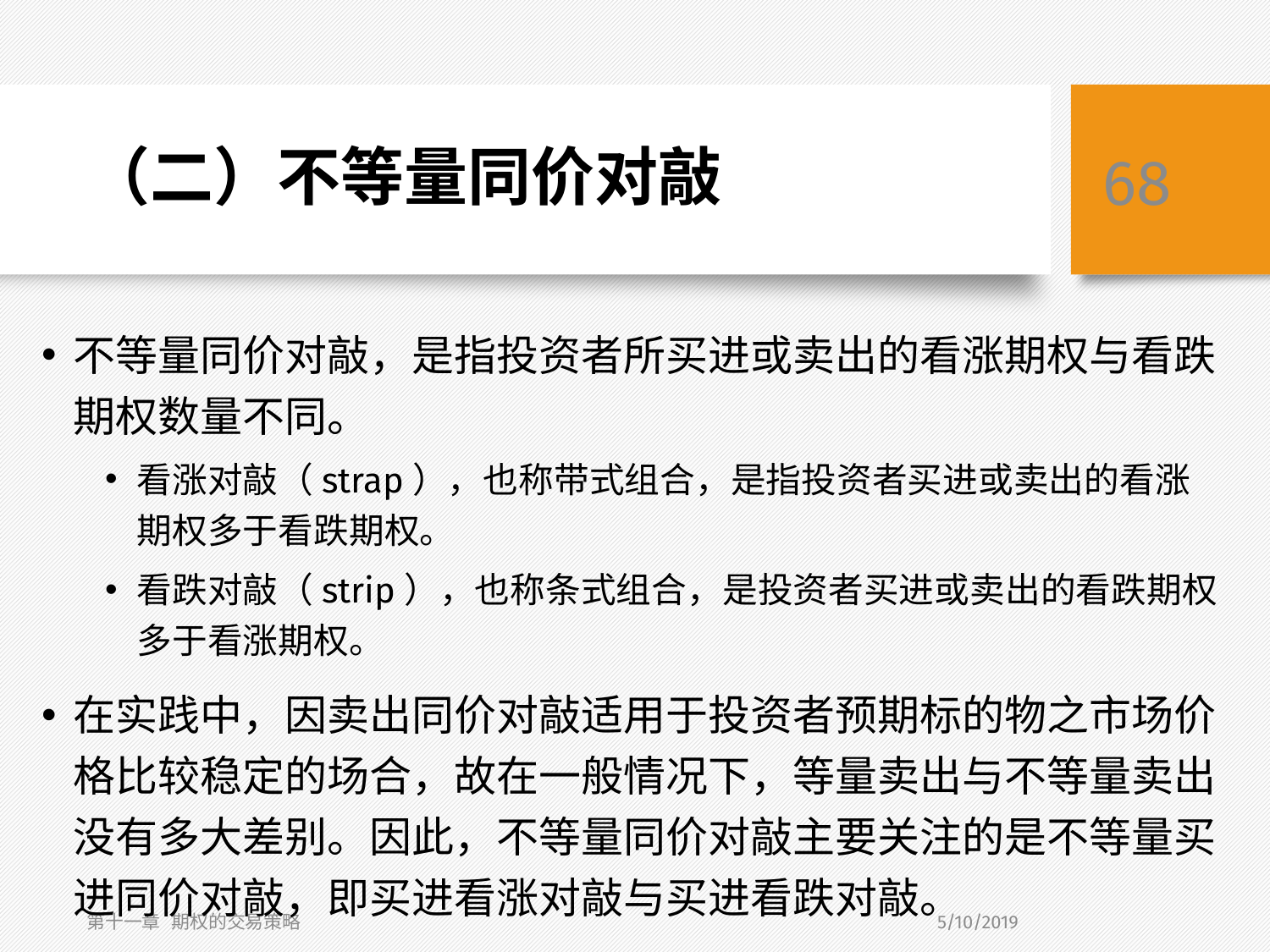

# （二）不等量同价对敲
68
不等量同价对敲，是指投资者所买进或卖出的看涨期权与看跌期权数量不同。
看涨对敲（strap），也称带式组合，是指投资者买进或卖出的看涨期权多于看跌期权。
看跌对敲（strip），也称条式组合，是投资者买进或卖出的看跌期权多于看涨期权。
在实践中，因卖出同价对敲适用于投资者预期标的物之市场价格比较稳定的场合，故在一般情况下，等量卖出与不等量卖出没有多大差别。因此，不等量同价对敲主要关注的是不等量买进同价对敲，即买进看涨对敲与买进看跌对敲。

5/10/2019
第十一章  期权的交易策略